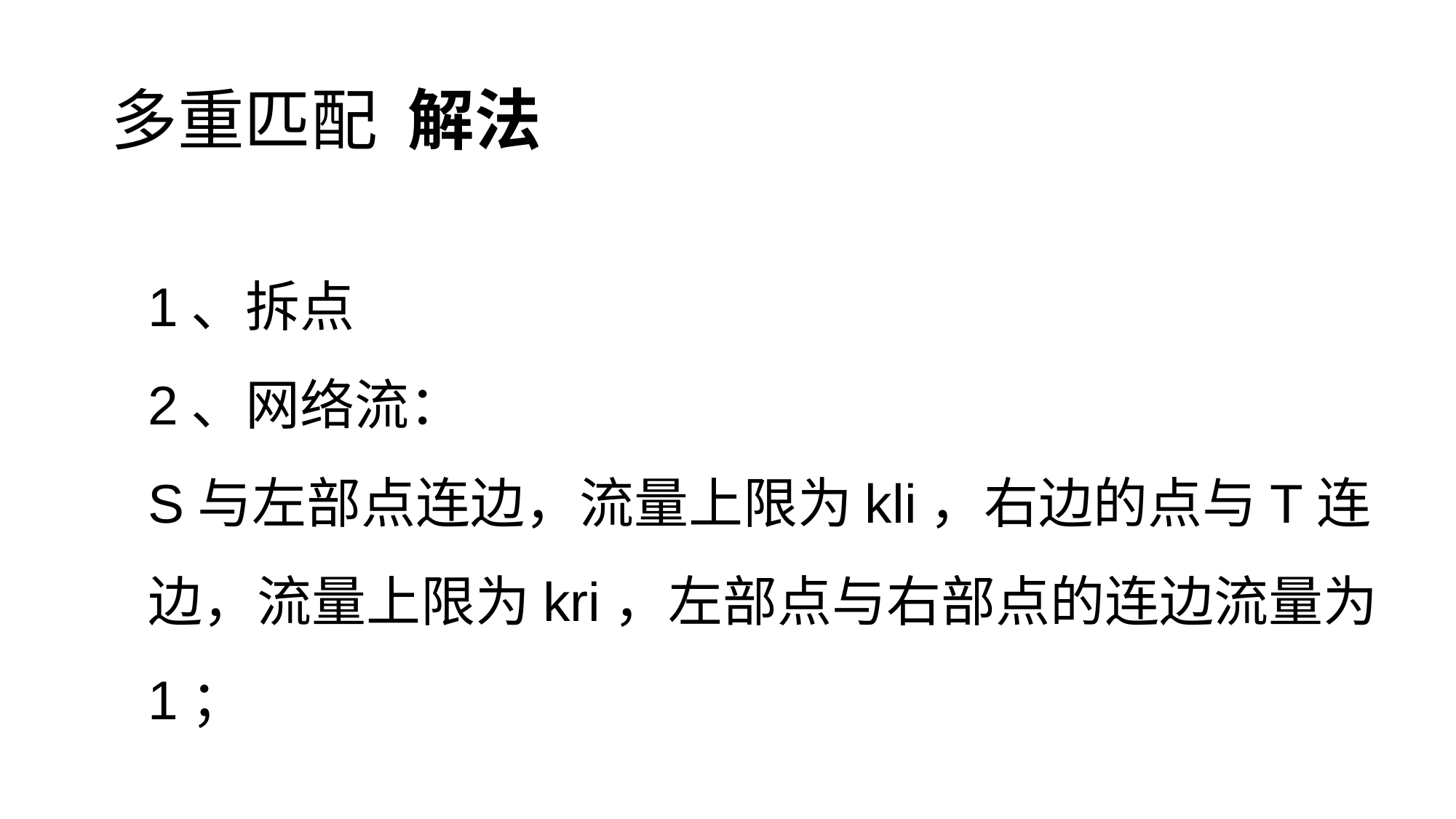

# 多重匹配  解法
1、拆点
2、网络流：
S与左部点连边，流量上限为kli，右边的点与T连边，流量上限为kri，左部点与右部点的连边流量为1；